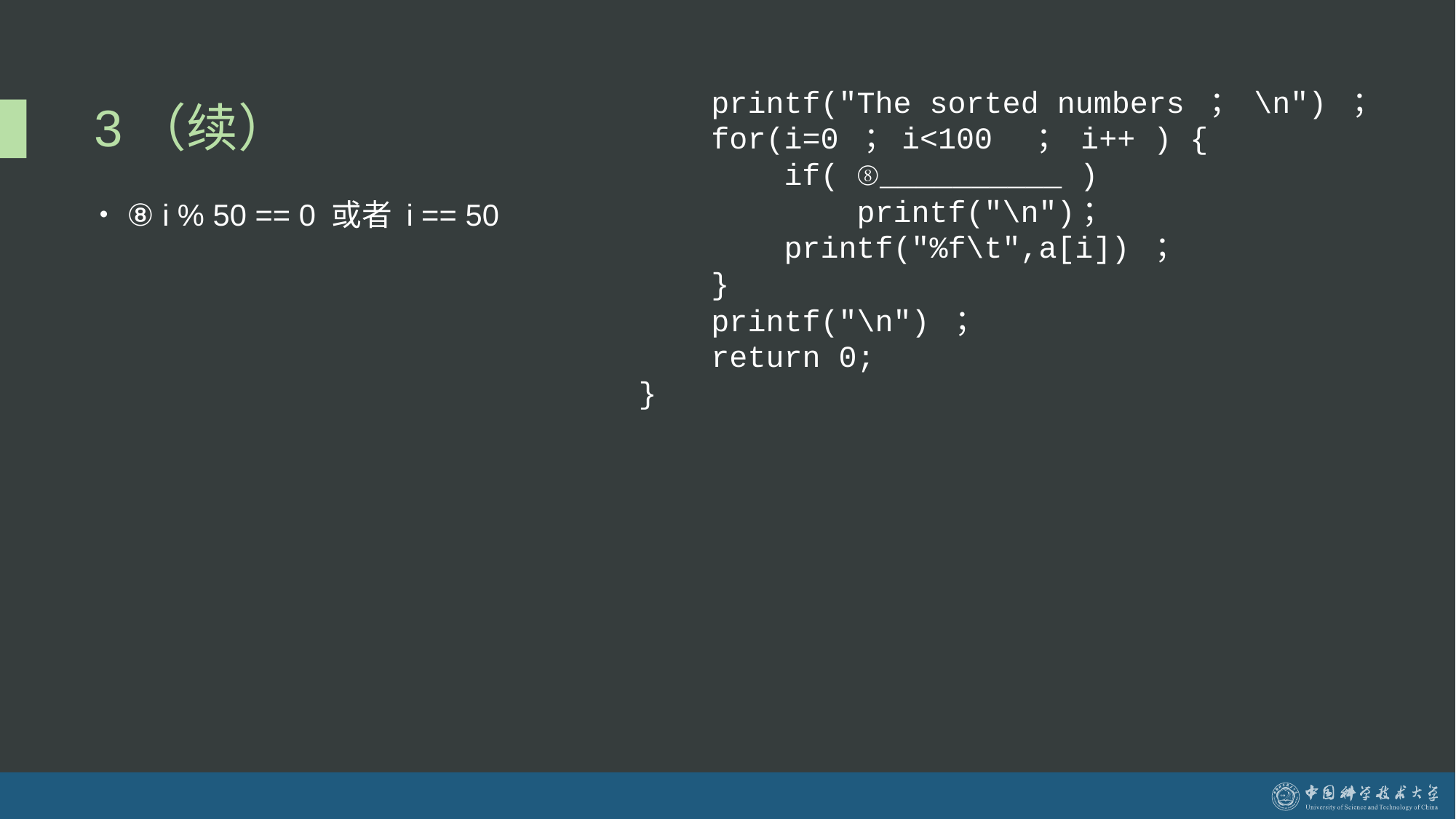

# 3（续）
    printf("The sorted numbers ； \n") ；
    for(i=0 ；i<100  ； i++ ) {
        if( ⑧__________ )
            printf("\n")；
        printf("%f\t",a[i]) ；
    }
    printf("\n") ；
    return 0;
}
⑧ i % 50 == 0 或者 i == 50